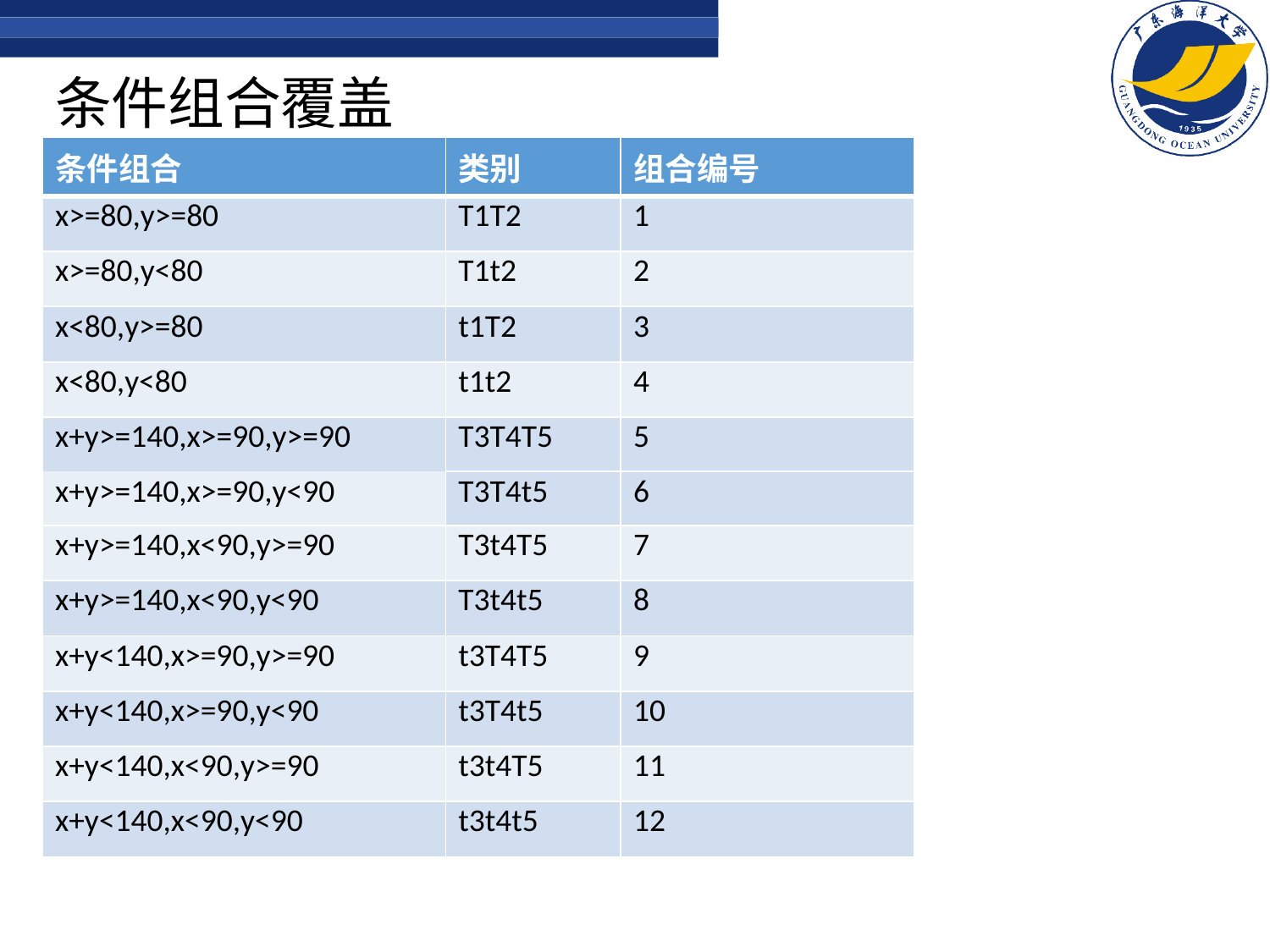

# 条件组合覆盖
| 条件组合 | 类别 | 组合编号 |
| --- | --- | --- |
| x>=80,y>=80 | T1T2 | 1 |
| x>=80,y<80 | T1t2 | 2 |
| x<80,y>=80 | t1T2 | 3 |
| x<80,y<80 | t1t2 | 4 |
| x+y>=140,x>=90,y>=90 | T3T4T5 | 5 |
| x+y>=140,x>=90,y<90 |  |  |
|  | T3T4t5 | 6 |
| x+y>=140,x<90,y>=90 | T3t4T5 | 7 |
| x+y>=140,x<90,y<90 | T3t4t5 | 8 |
| x+y<140,x>=90,y>=90 | t3T4T5 | 9 |
| x+y<140,x>=90,y<90 | t3T4t5 | 10 |
| x+y<140,x<90,y>=90 | t3t4T5 | 11 |
| x+y<140,x<90,y<90 | t3t4t5 | 12 |
28